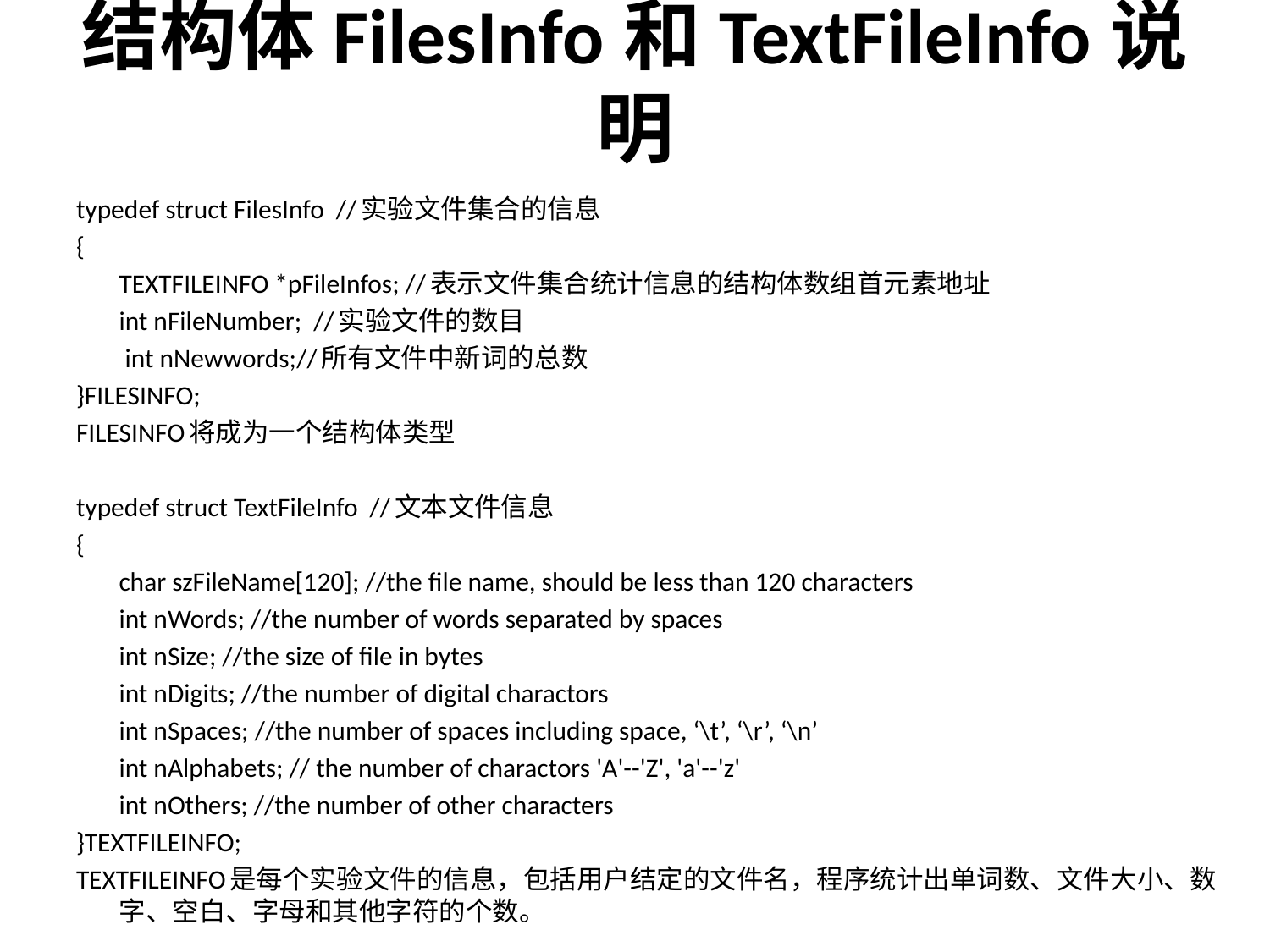

# 结构体FilesInfo和TextFileInfo说明
typedef struct FilesInfo  //实验文件集合的信息
{
	TEXTFILEINFO *pFileInfos; //表示文件集合统计信息的结构体数组首元素地址
	int nFileNumber;  //实验文件的数目
	 int nNewwords;//所有文件中新词的总数
}FILESINFO;
FILESINFO将成为一个结构体类型

typedef struct TextFileInfo  //文本文件信息
{
	char szFileName[120]; //the file name, should be less than 120 characters
	int nWords; //the number of words separated by spaces
	int nSize; //the size of file in bytes
	int nDigits; //the number of digital charactors
	int nSpaces; //the number of spaces including space, ‘\t’, ‘\r’, ‘\n’
	int nAlphabets; // the number of charactors 'A'--'Z', 'a'--'z'
	int nOthers; //the number of other characters
}TEXTFILEINFO;
TEXTFILEINFO是每个实验文件的信息，包括用户结定的文件名，程序统计出单词数、文件大小、数字、空白、字母和其他字符的个数。